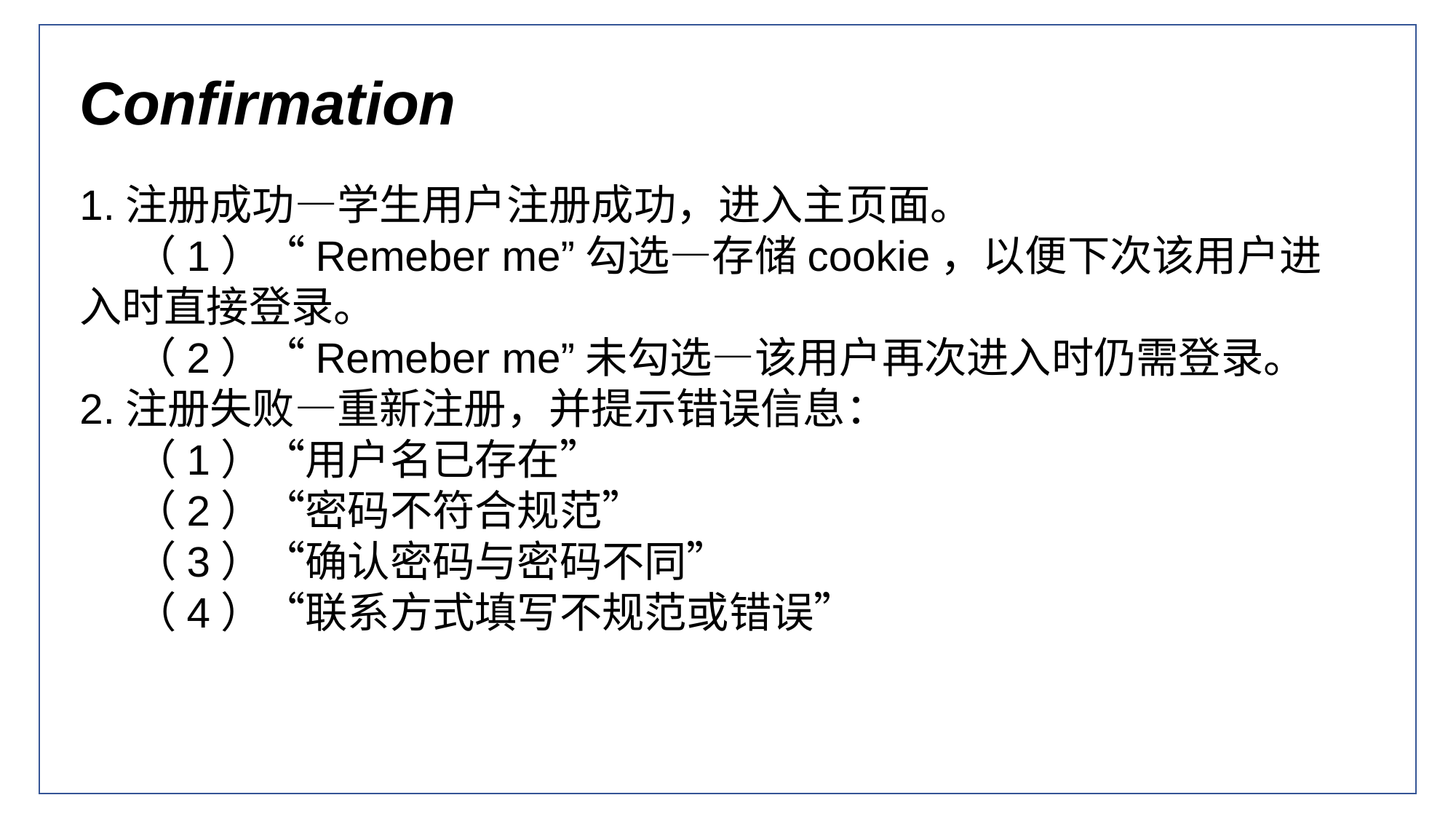

Confirmation
1.注册成功—学生用户注册成功，进入主页面。
（1）“Remeber me”勾选—存储cookie，以便下次该用户进入时直接登录。
（2）“Remeber me”未勾选—该用户再次进入时仍需登录。
2.注册失败—重新注册，并提示错误信息：
（1）“用户名已存在”
（2）“密码不符合规范”
（3）“确认密码与密码不同”
（4）“联系方式填写不规范或错误”